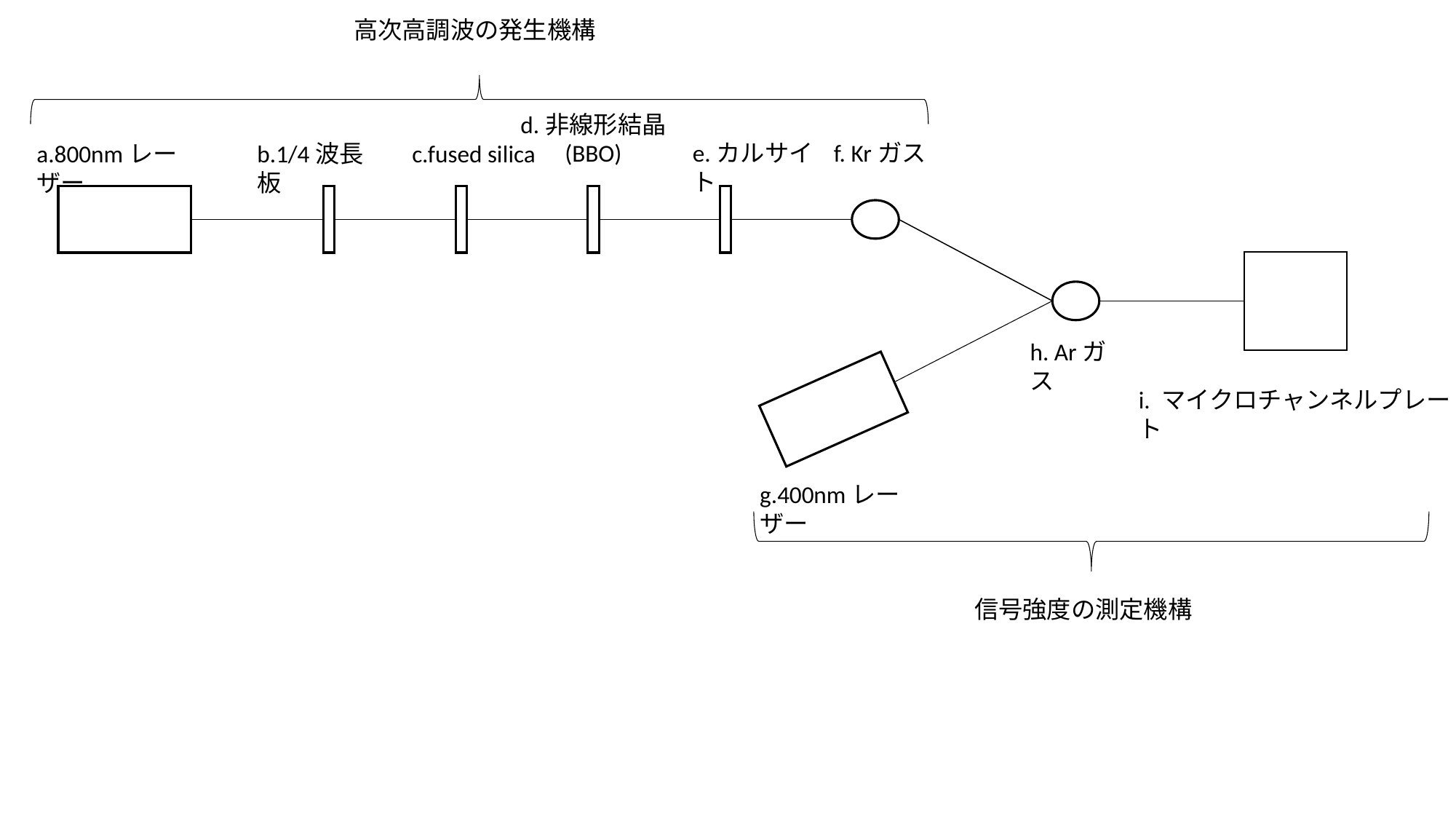

高次高調波の発生機構
d.非線形結晶
(BBO)
e.カルサイト
f. Krガス
a.800nmレーザー
b.1/4波長板
c.fused silica

h. Arガス

i. マイクロチャンネルプレート
g.400nmレーザー
信号強度の測定機構